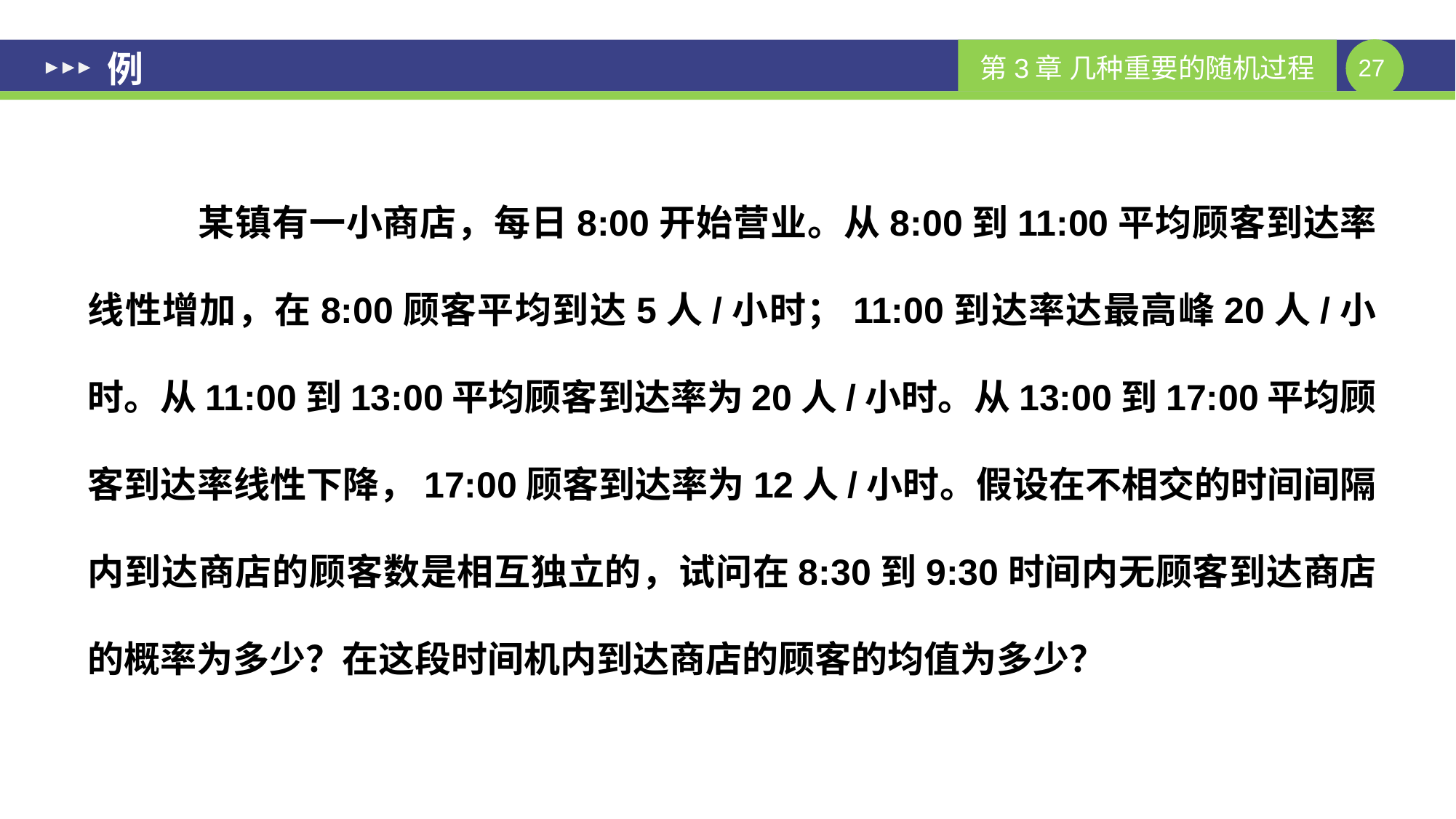

# 例
		某镇有一小商店，每日8:00开始营业。从8:00到11:00平均顾客到达率线性增加，在8:00顾客平均到达5人/小时；11:00到达率达最高峰20人/小时。从11:00到13:00平均顾客到达率为20人/小时。从13:00到17:00平均顾客到达率线性下降，17:00顾客到达率为12人/小时。假设在不相交的时间间隔内到达商店的顾客数是相互独立的，试问在8:30到9:30时间内无顾客到达商店的概率为多少？在这段时间机内到达商店的顾客的均值为多少？